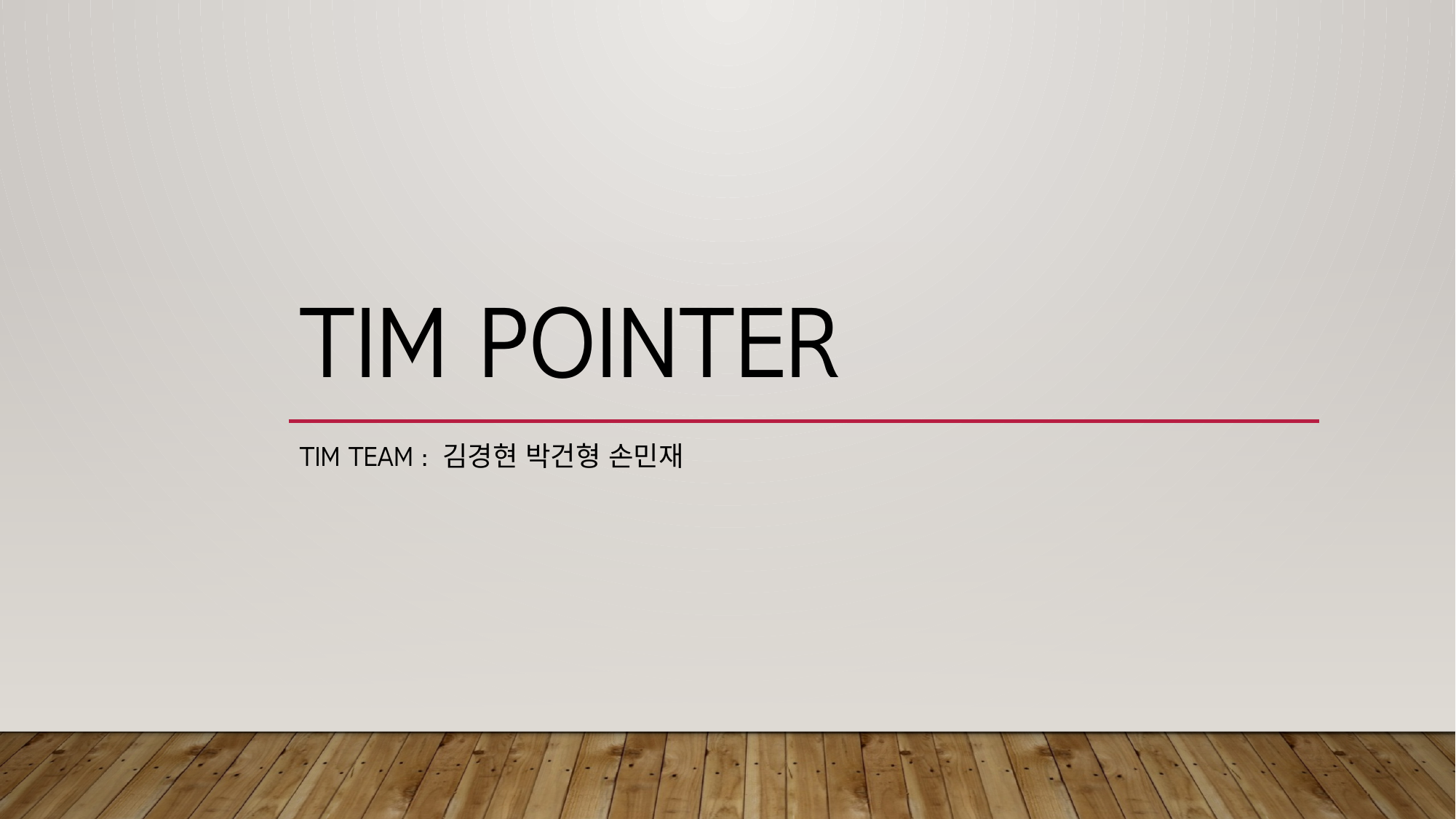

# Tim pointer
Tim team : 김경현 박건형 손민재